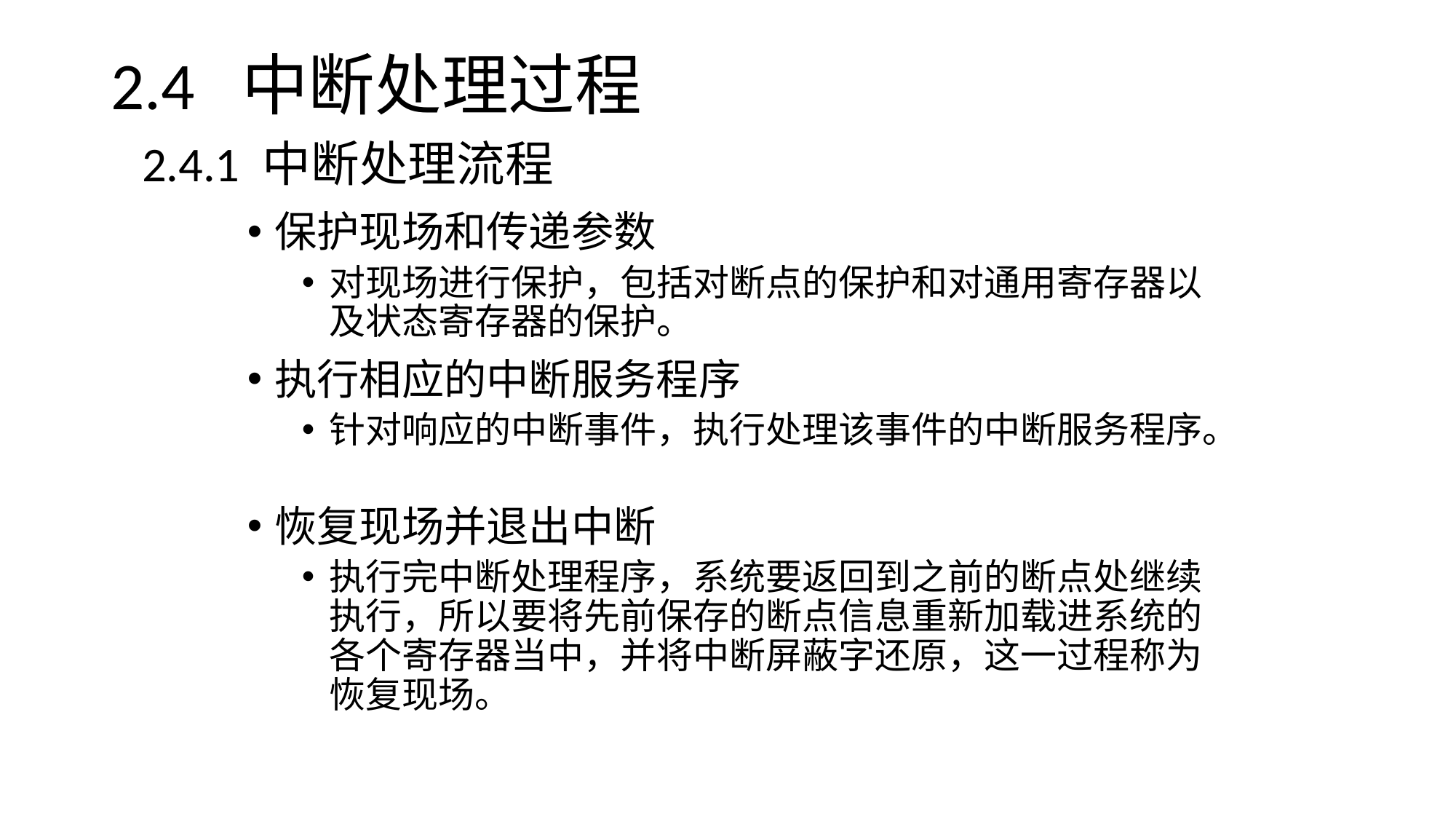

# 2.4  中断处理过程 2.4.1 中断处理流程
保护现场和传递参数
对现场进行保护，包括对断点的保护和对通用寄存器以及状态寄存器的保护。
执行相应的中断服务程序
针对响应的中断事件，执行处理该事件的中断服务程序。
恢复现场并退出中断
执行完中断处理程序，系统要返回到之前的断点处继续执行，所以要将先前保存的断点信息重新加载进系统的各个寄存器当中，并将中断屏蔽字还原，这一过程称为恢复现场。
1